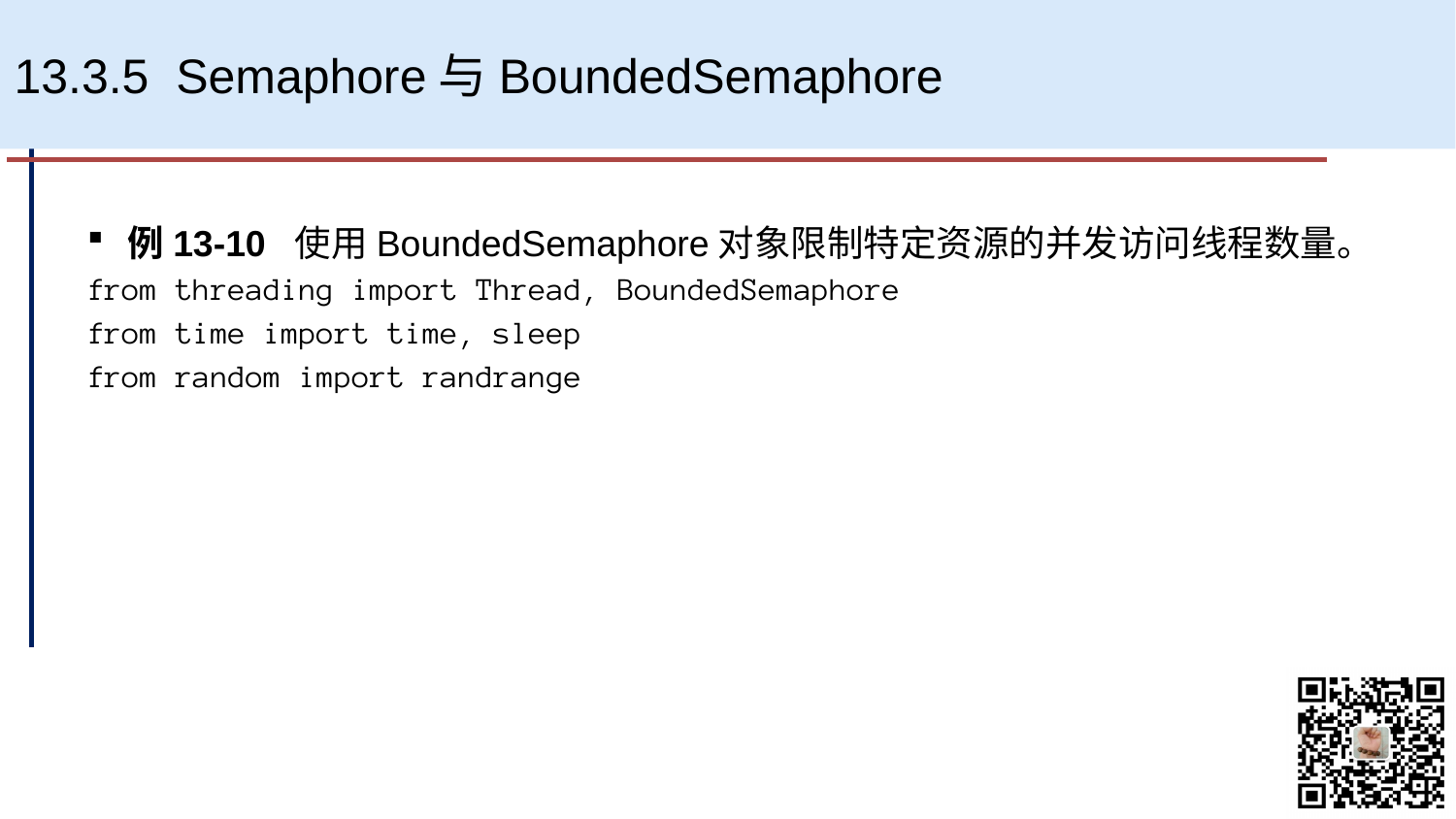

# 13.3.5  Semaphore与BoundedSemaphore
例13-10  使用BoundedSemaphore对象限制特定资源的并发访问线程数量。
from threading import Thread, BoundedSemaphore
from time import time, sleep
from random import randrange